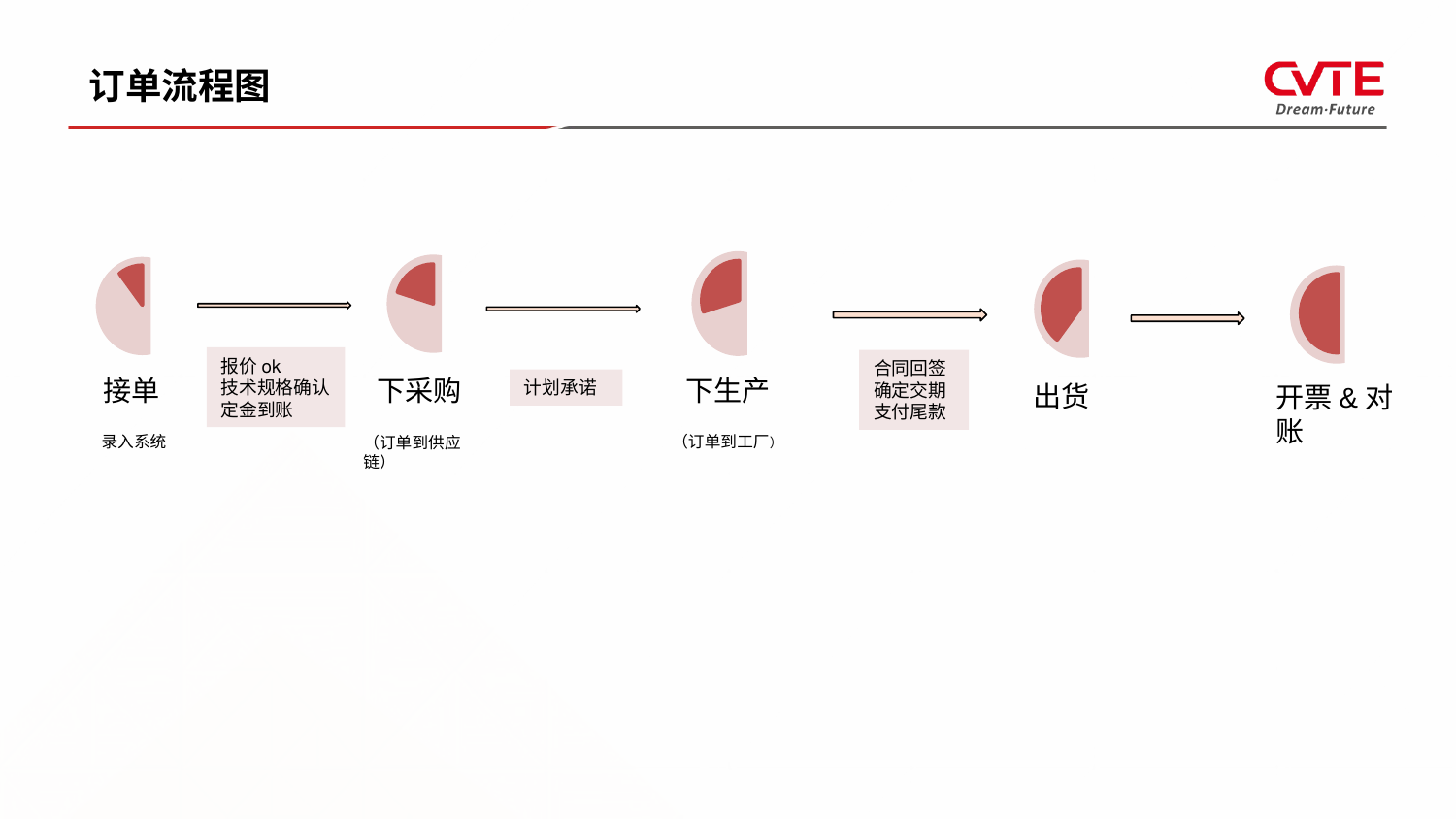

订单流程图

报价ok
技术规格确认
定金到账
计划承诺

下采购

接单

下生产
录入系统
（订单到工厂）
（订单到供应链）

合同回签
确定交期
支付尾款
开票&对账
出货